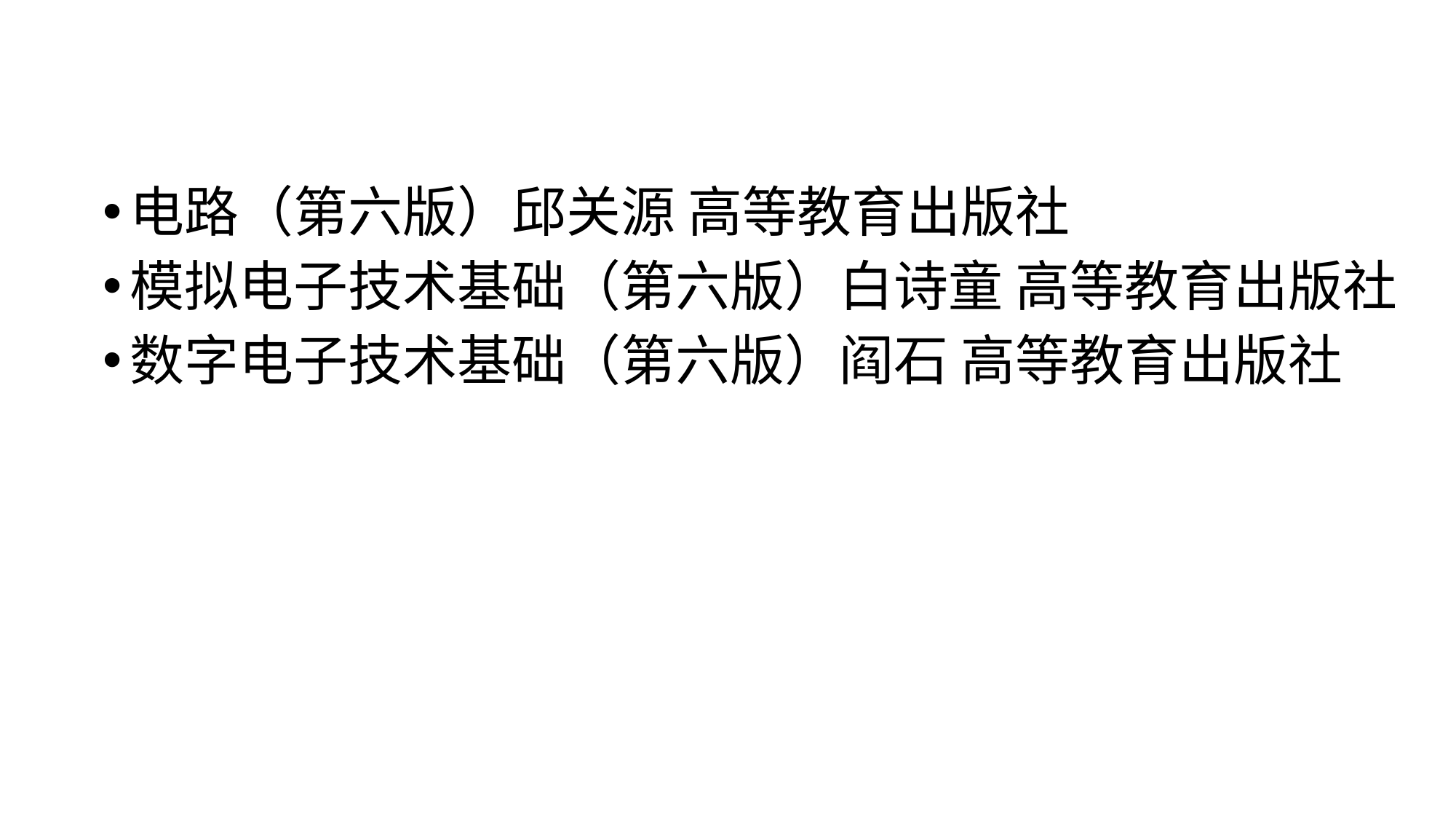

电路（第六版）邱关源 高等教育出版社
模拟电子技术基础（第六版）白诗童 高等教育出版社
数字电子技术基础（第六版）阎石 高等教育出版社